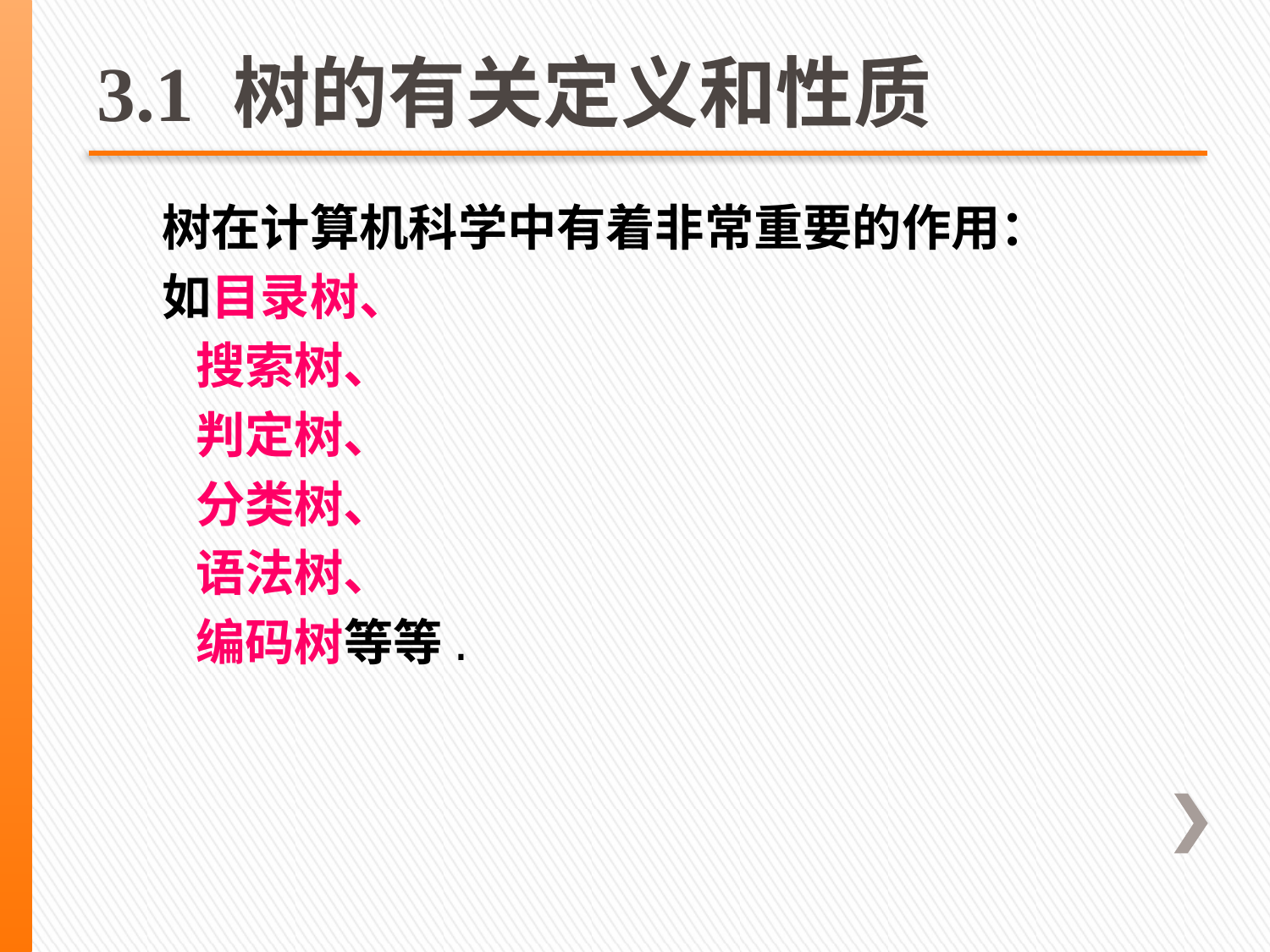

# 3.1 树的有关定义和性质
    树在计算机科学中有着非常重要的作用：
    如目录树、
       搜索树、
       判定树、
       分类树、
       语法树、
       编码树等等.